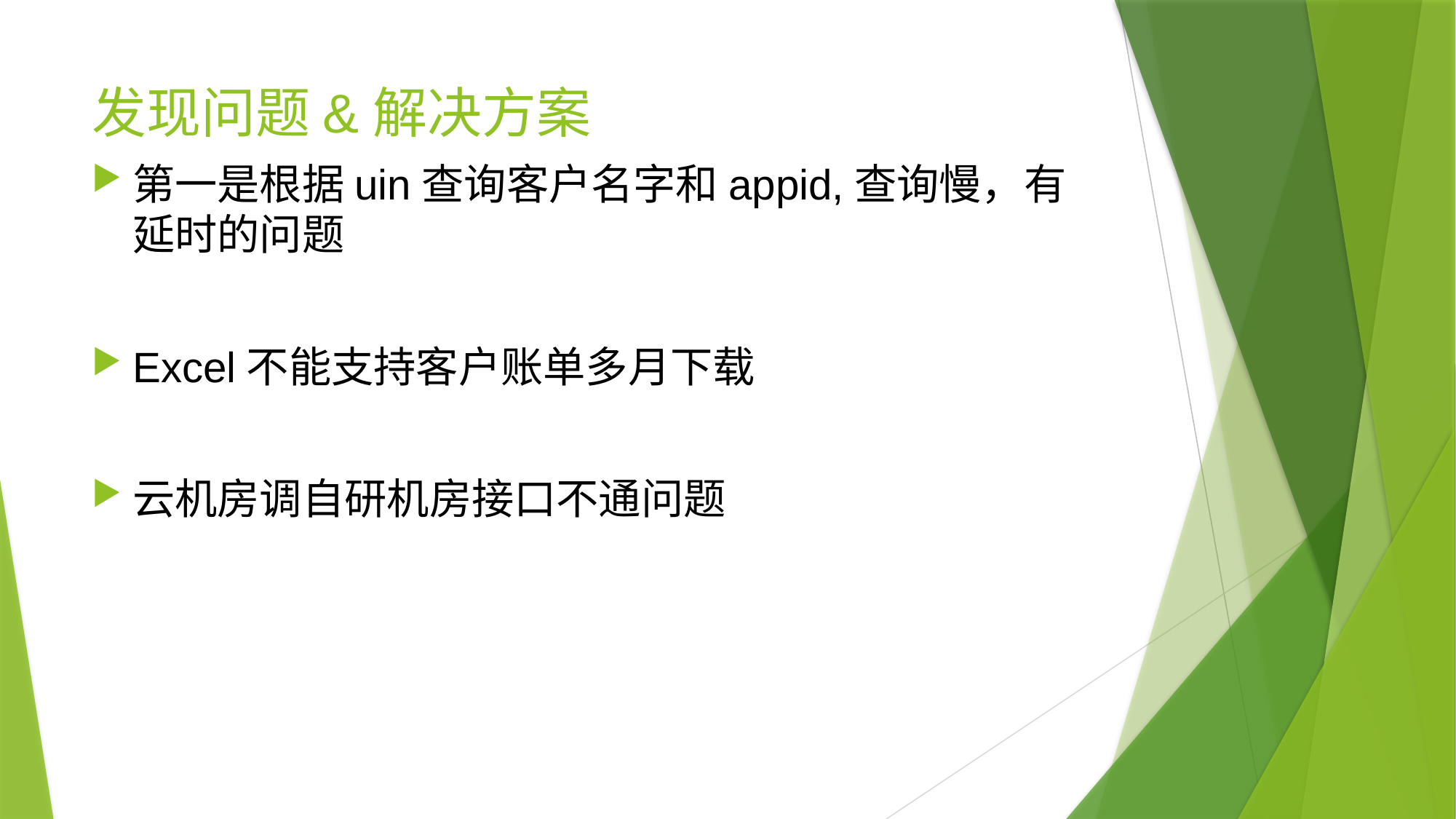

# 发现问题&解决方案
第一是根据uin查询客户名字和appid,查询慢，有延时的问题

Excel不能支持客户账单多月下载

云机房调自研机房接口不通问题